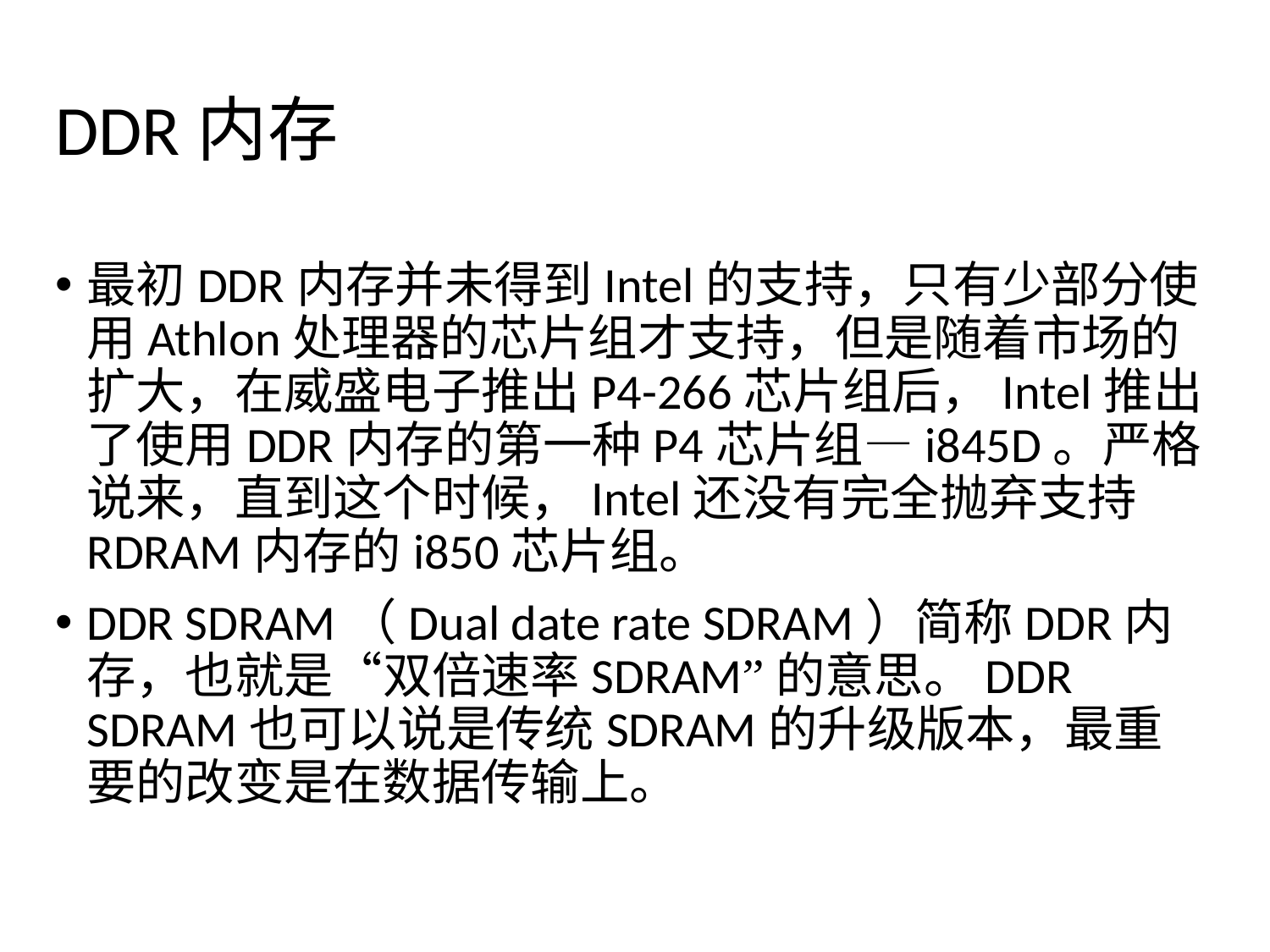

# DDR内存
最初DDR内存并未得到Intel的支持，只有少部分使用Athlon处理器的芯片组才支持，但是随着市场的扩大，在威盛电子推出P4-266芯片组后，Intel推出了使用DDR内存的第一种P4芯片组—i845D。严格说来，直到这个时候，Intel还没有完全抛弃支持RDRAM内存的i850芯片组。
DDR SDRAM（Dual date rate SDRAM）简称DDR内存，也就是“双倍速率SDRAM”的意思。DDR SDRAM也可以说是传统SDRAM的升级版本，最重要的改变是在数据传输上。